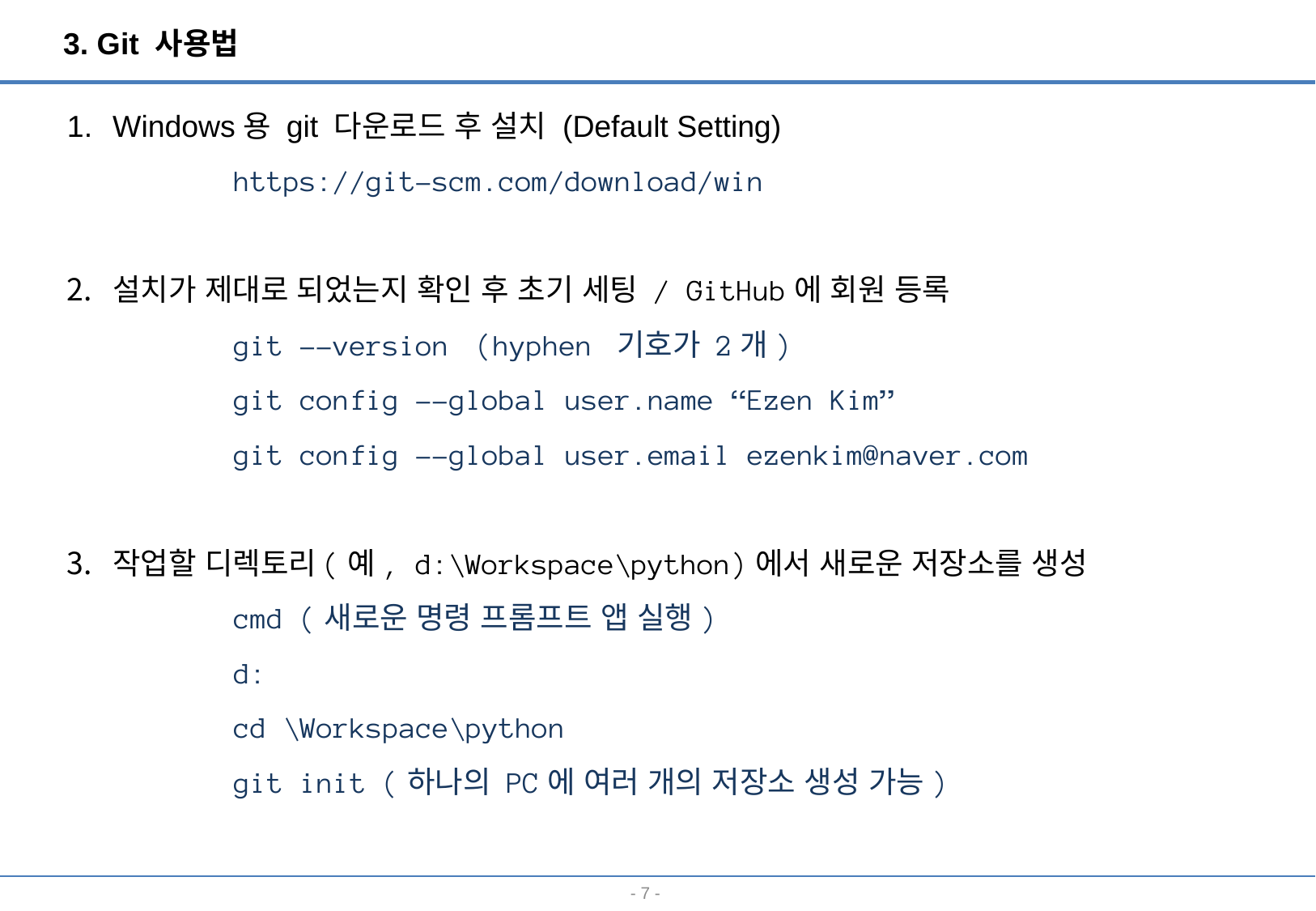

3. Git 사용법
Windows용 git 다운로드 후 설치 (Default Setting)
	https://git-scm.com/download/win

설치가 제대로 되었는지 확인 후 초기 세팅 / GitHub에 회원 등록
	git --version	(hyphen 기호가 2개)
	git config --global user.name “Ezen Kim”
	git config --global user.email ezenkim@naver.com
작업할 디렉토리(예, d:\Workspace\python)에서 새로운 저장소를 생성
	cmd (새로운 명령 프롬프트 앱 실행)
	d:
	cd \Workspace\python
	git init (하나의 PC에 여러 개의 저장소 생성 가능)
- 7 -